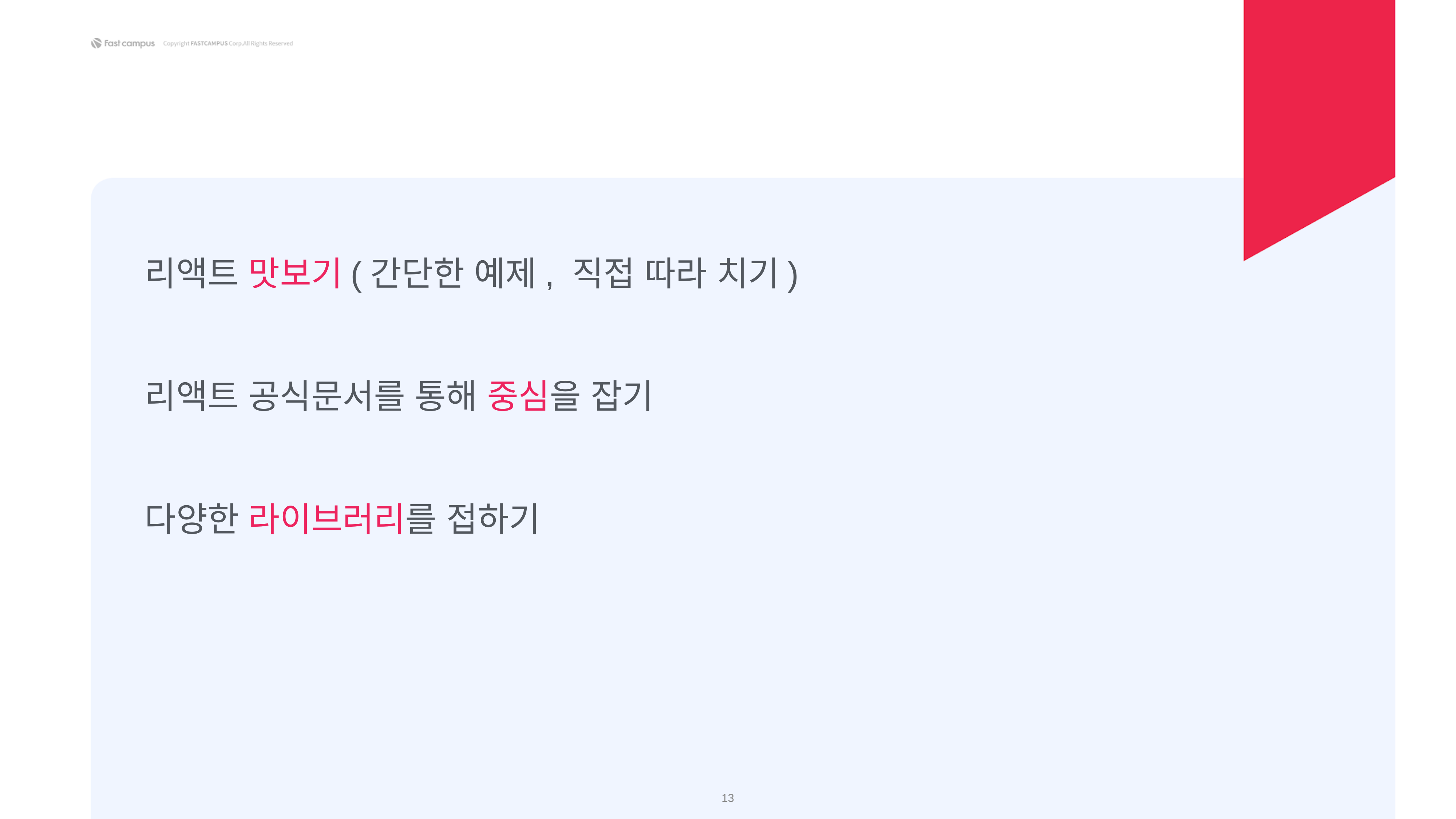

리액트 맛보기(간단한 예제, 직접 따라 치기)

리액트 공식문서를 통해 중심을 잡기

다양한 라이브러리를 접하기
13